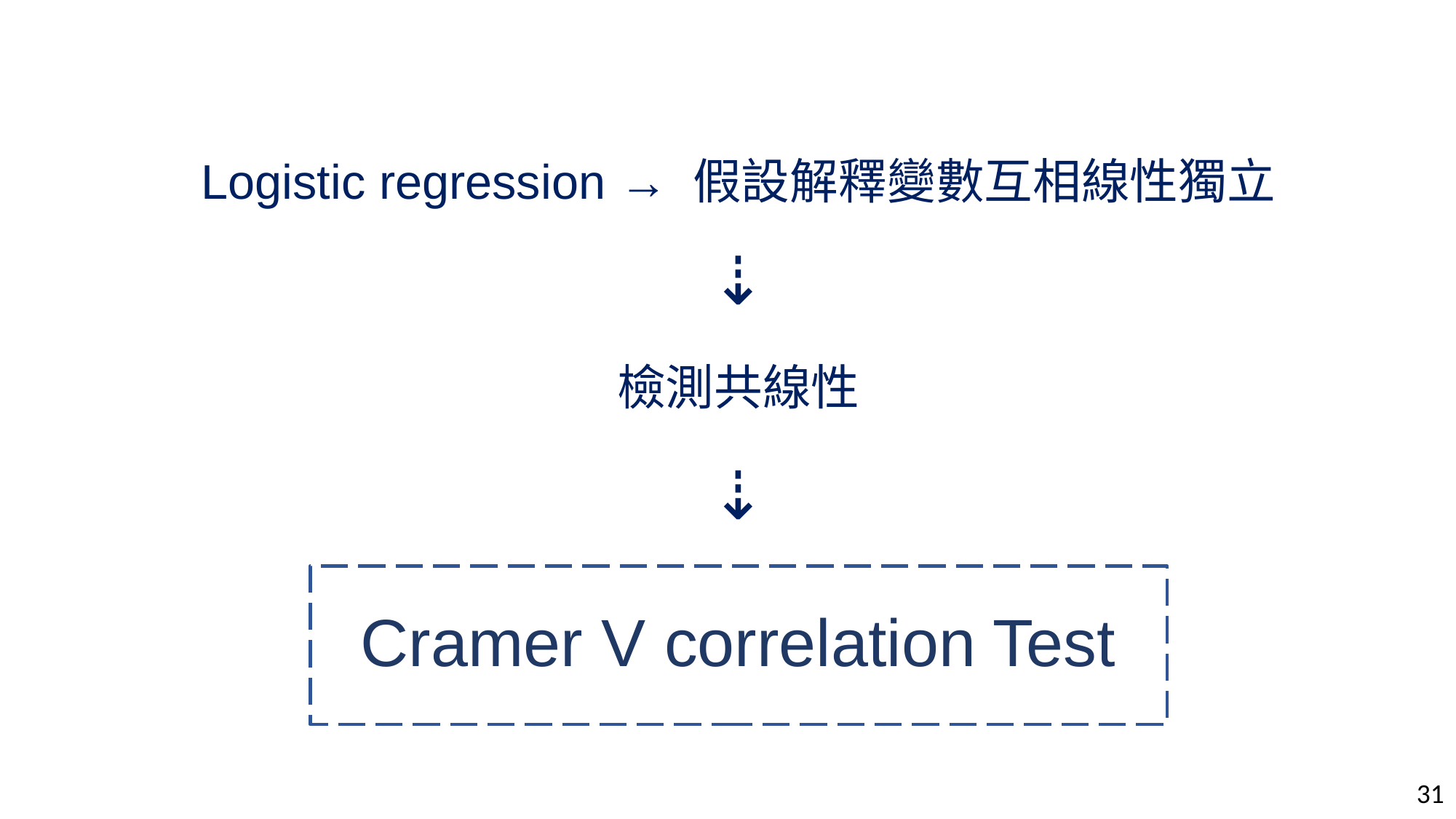

Logistic regression → 假設解釋變數互相線性獨立
⇣
檢測共線性
⇣
# Cramer V correlation Test
31